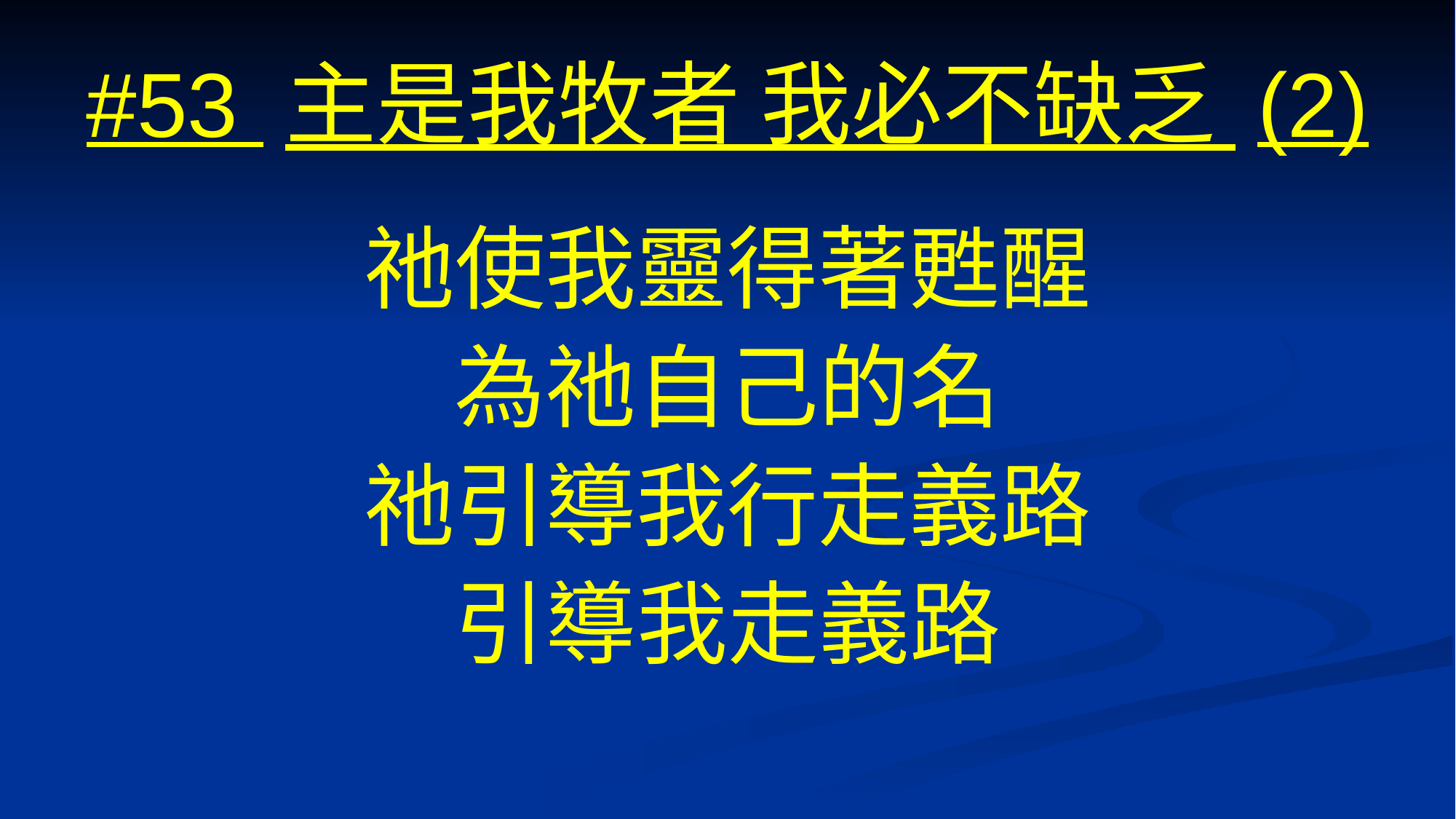

# #53 主是我牧者 我必不缺乏 (2)
祂使我靈得著甦醒
為祂自己的名
祂引導我行走義路
引導我走義路